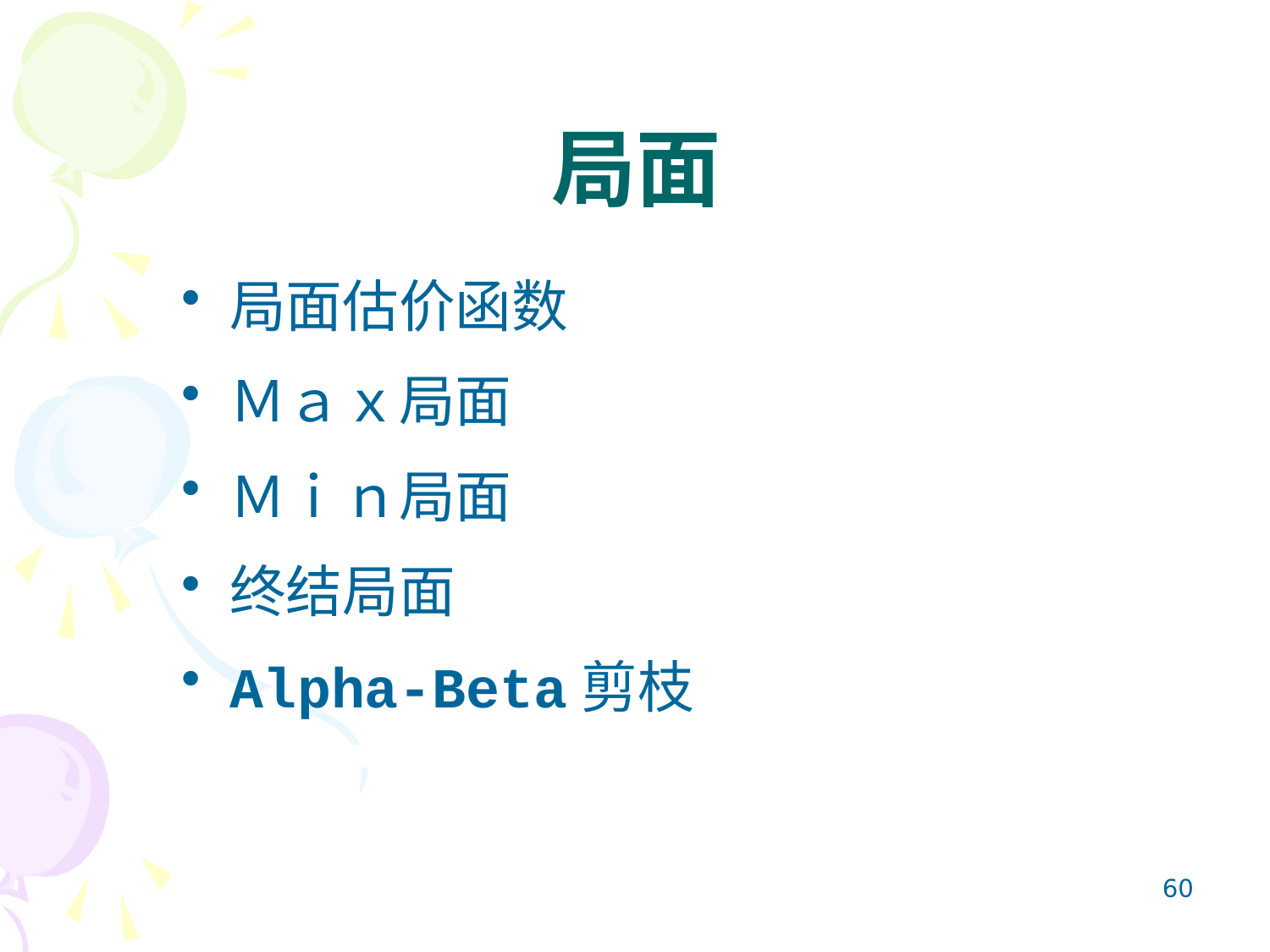

# 局面
局面估价函数
Ｍａｘ局面
Ｍｉｎ局面
终结局面
Alpha-Beta剪枝
60